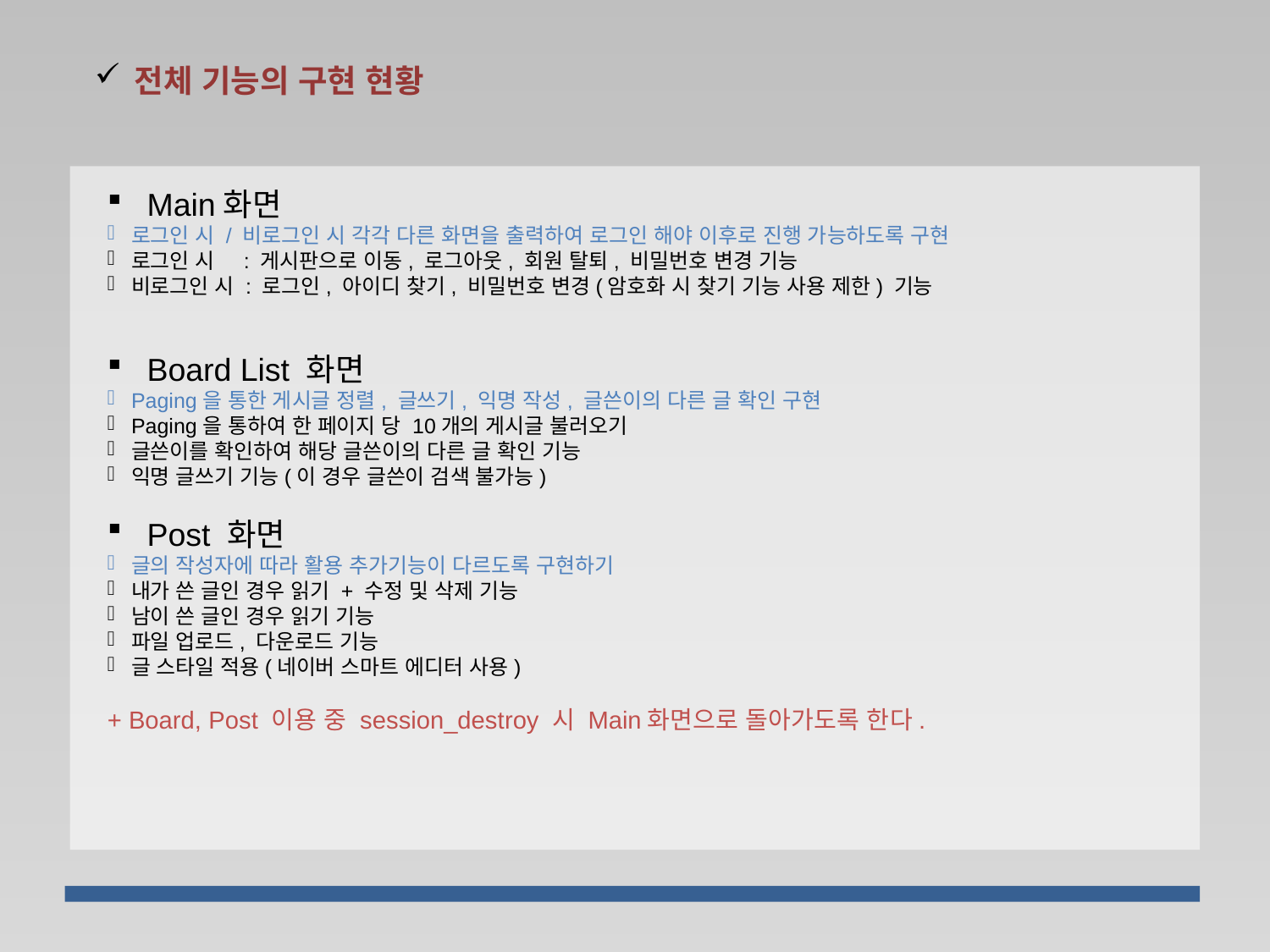

전체 기능의 구현 현황

Main화면
로그인 시 / 비로그인 시 각각 다른 화면을 출력하여 로그인 해야 이후로 진행 가능하도록 구현
로그인 시    : 게시판으로 이동, 로그아웃, 회원 탈퇴, 비밀번호 변경 기능
비로그인 시 : 로그인, 아이디 찾기, 비밀번호 변경(암호화 시 찾기 기능 사용 제한) 기능

Board List 화면
Paging을 통한 게시글 정렬, 글쓰기, 익명 작성, 글쓴이의 다른 글 확인 구현
Paging을 통하여 한 페이지 당 10개의 게시글 불러오기
글쓴이를 확인하여 해당 글쓴이의 다른 글 확인 기능
익명 글쓰기 기능(이 경우 글쓴이 검색 불가능)

Post 화면
글의 작성자에 따라 활용 추가기능이 다르도록 구현하기
내가 쓴 글인 경우 읽기 + 수정 및 삭제 기능
남이 쓴 글인 경우 읽기 기능
파일 업로드, 다운로드 기능
글 스타일 적용(네이버 스마트 에디터 사용)

+ Board, Post 이용 중 session_destroy 시 Main화면으로 돌아가도록 한다.